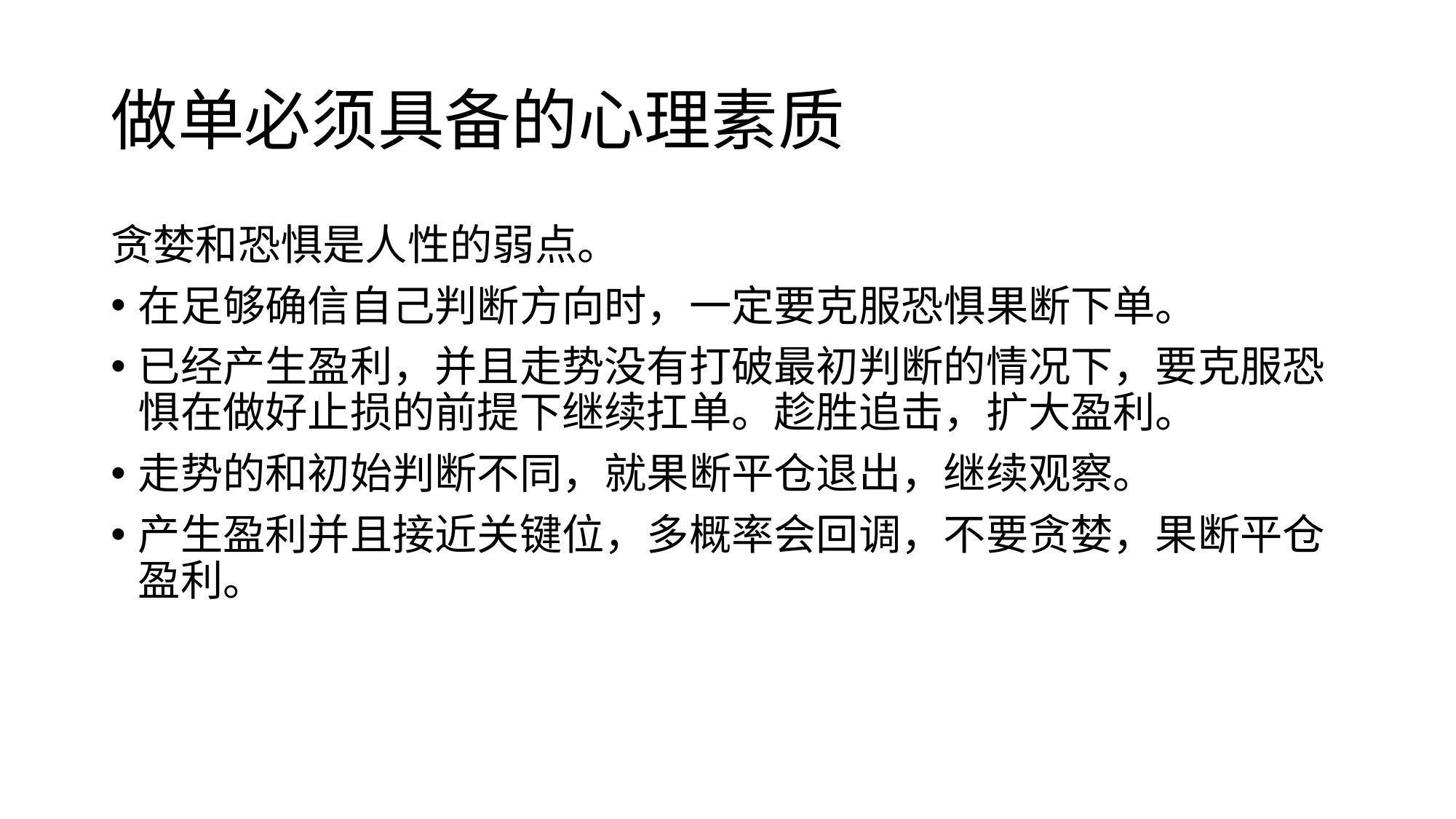

# 做单必须具备的心理素质
贪婪和恐惧是人性的弱点。
在足够确信自己判断方向时，一定要克服恐惧果断下单。
已经产生盈利，并且走势没有打破最初判断的情况下，要克服恐惧在做好止损的前提下继续扛单。趁胜追击，扩大盈利。
走势的和初始判断不同，就果断平仓退出，继续观察。
产生盈利并且接近关键位，多概率会回调，不要贪婪，果断平仓盈利。